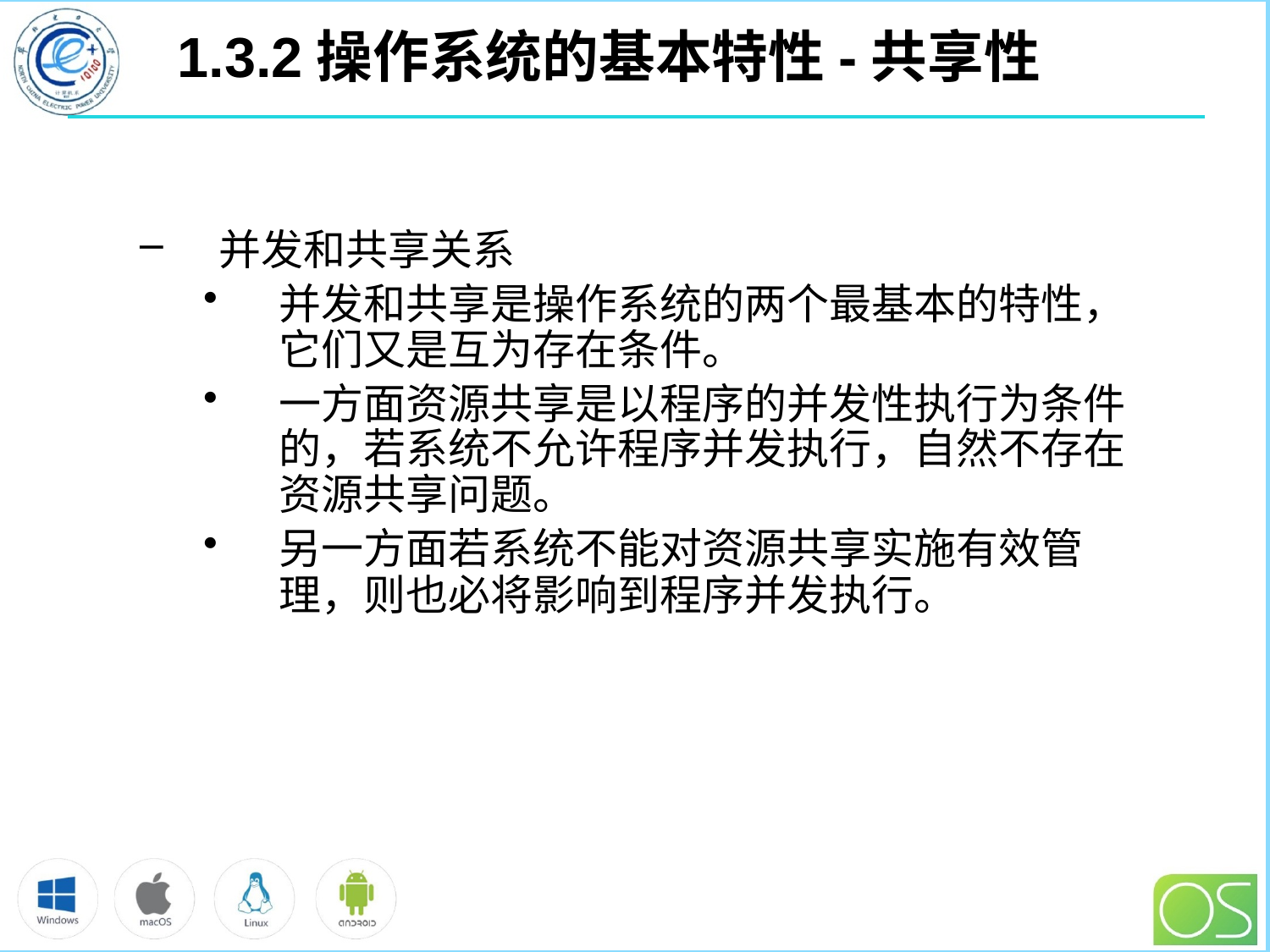

# 1.3.2操作系统的基本特性-共享性
并发和共享关系
并发和共享是操作系统的两个最基本的特性，它们又是互为存在条件。
一方面资源共享是以程序的并发性执行为条件的，若系统不允许程序并发执行，自然不存在资源共享问题。
另一方面若系统不能对资源共享实施有效管理，则也必将影响到程序并发执行。